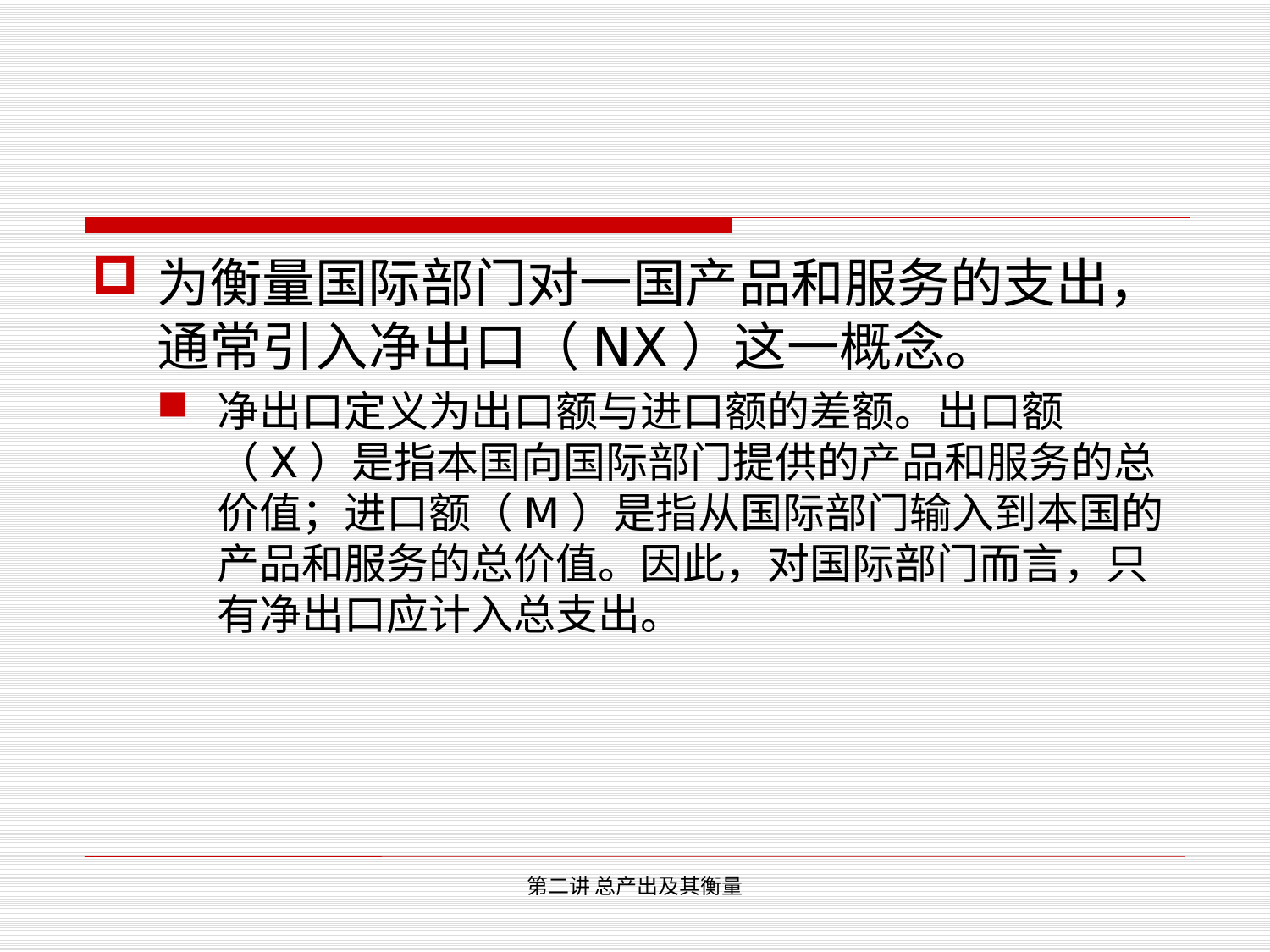

为衡量国际部门对一国产品和服务的支出，通常引入净出口（NX）这一概念。
净出口定义为出口额与进口额的差额。出口额（X）是指本国向国际部门提供的产品和服务的总价值；进口额（M）是指从国际部门输入到本国的产品和服务的总价值。因此，对国际部门而言，只有净出口应计入总支出。

第二讲 总产出及其衡量